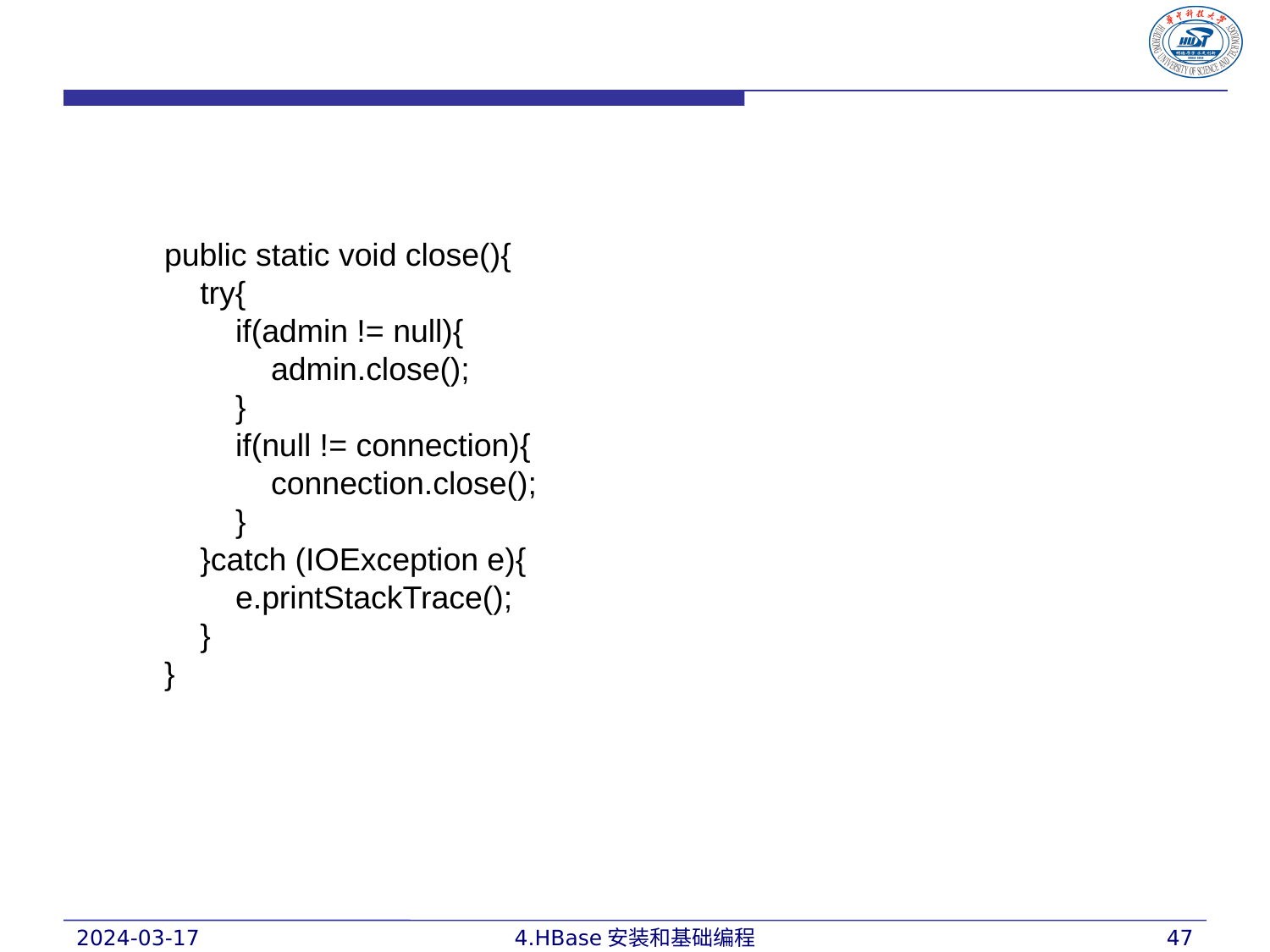

public static void close(){
        try{
            if(admin != null){
                admin.close();
            }
            if(null != connection){
                connection.close();
            }
        }catch (IOException e){
            e.printStackTrace();
        }
    }
2024-03-17
4.HBase安装和基础编程
47